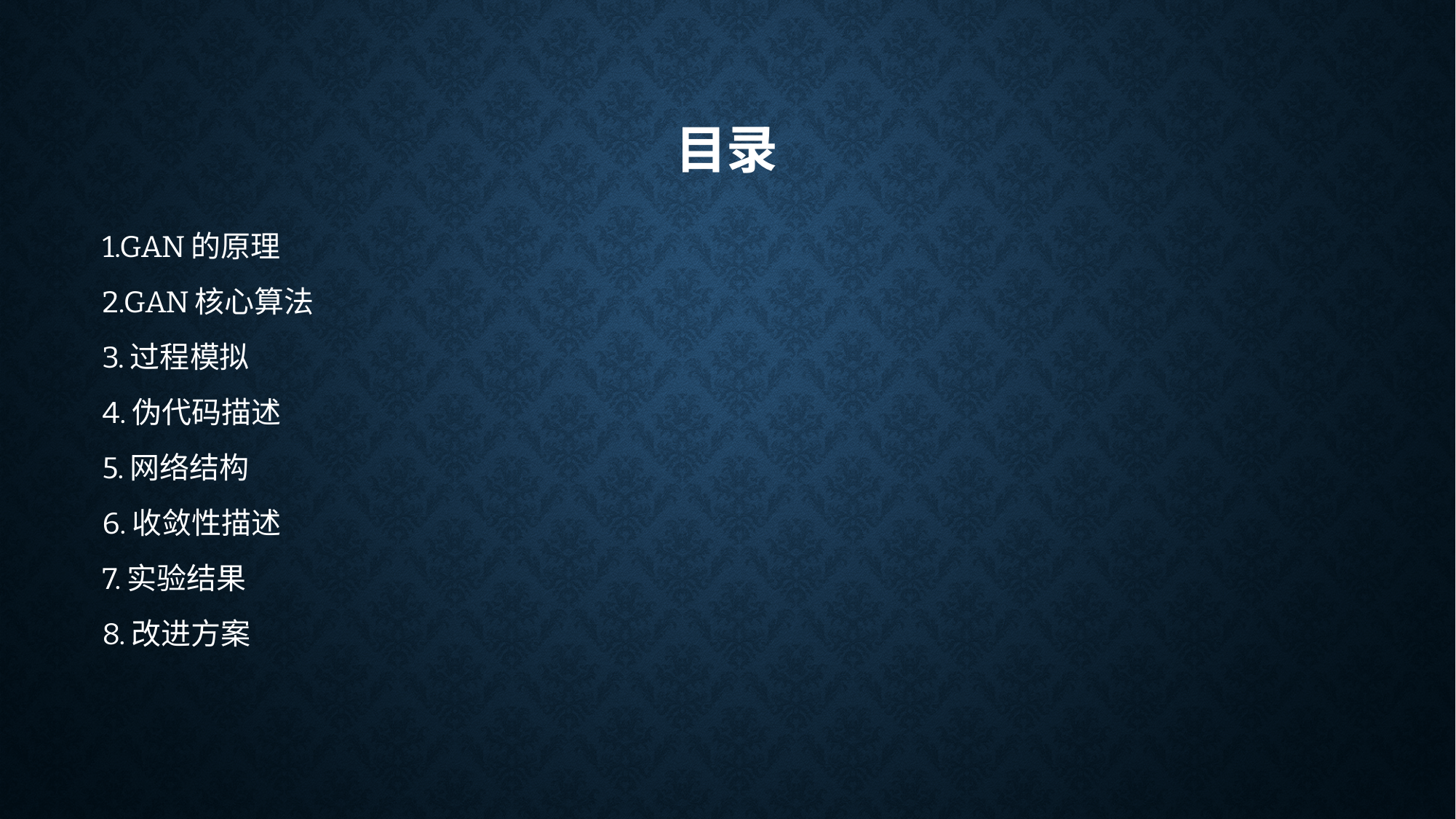

# 目录
1.GAN的原理
2.GAN核心算法
3.过程模拟
4.伪代码描述
5.网络结构
6.收敛性描述
7.实验结果
8.改进方案